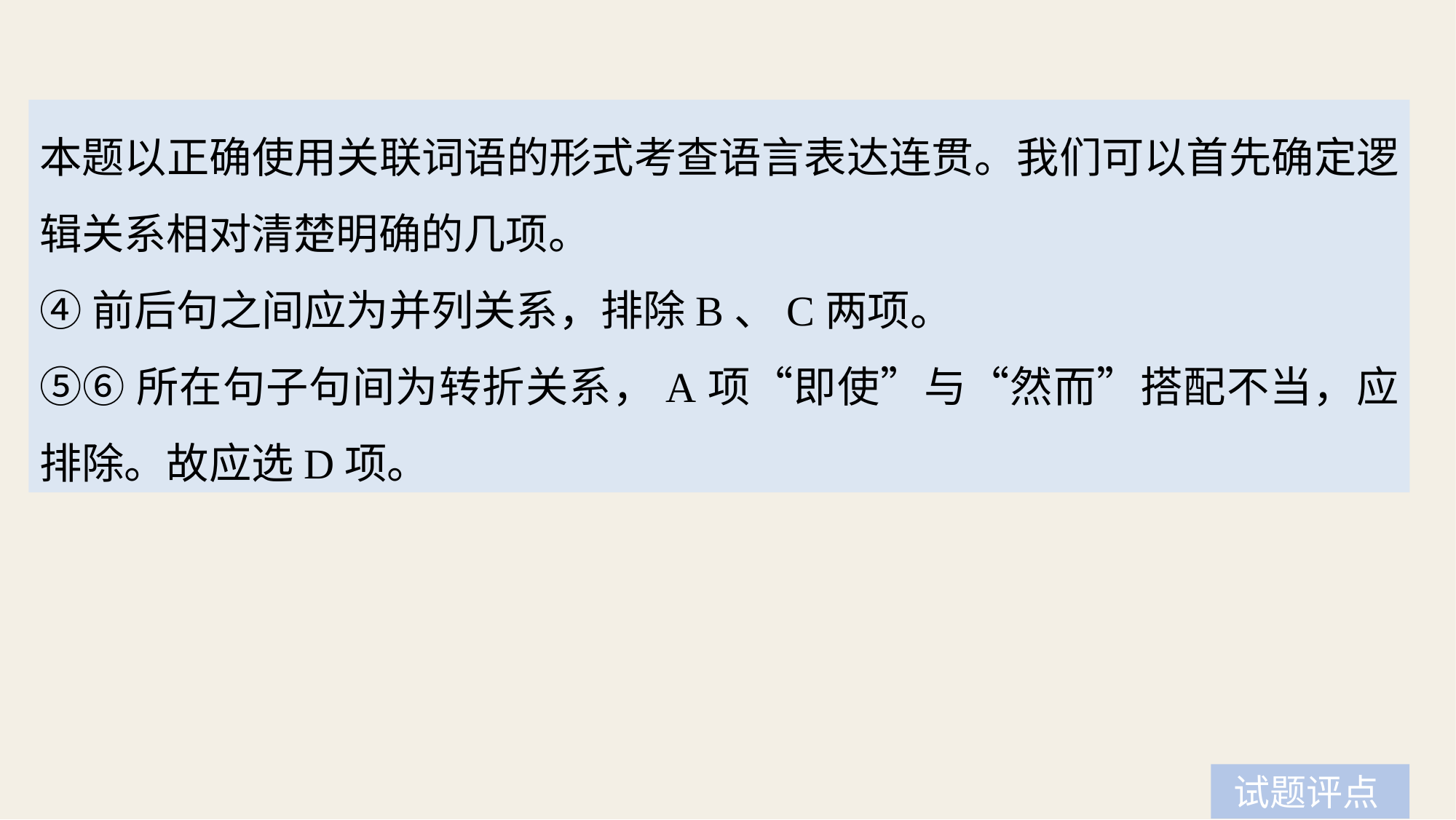

本题以正确使用关联词语的形式考查语言表达连贯。我们可以首先确定逻辑关系相对清楚明确的几项。
④前后句之间应为并列关系，排除B、C两项。
⑤⑥所在句子句间为转折关系，A项“即使”与“然而”搭配不当，应排除。故应选D项。
试题评点